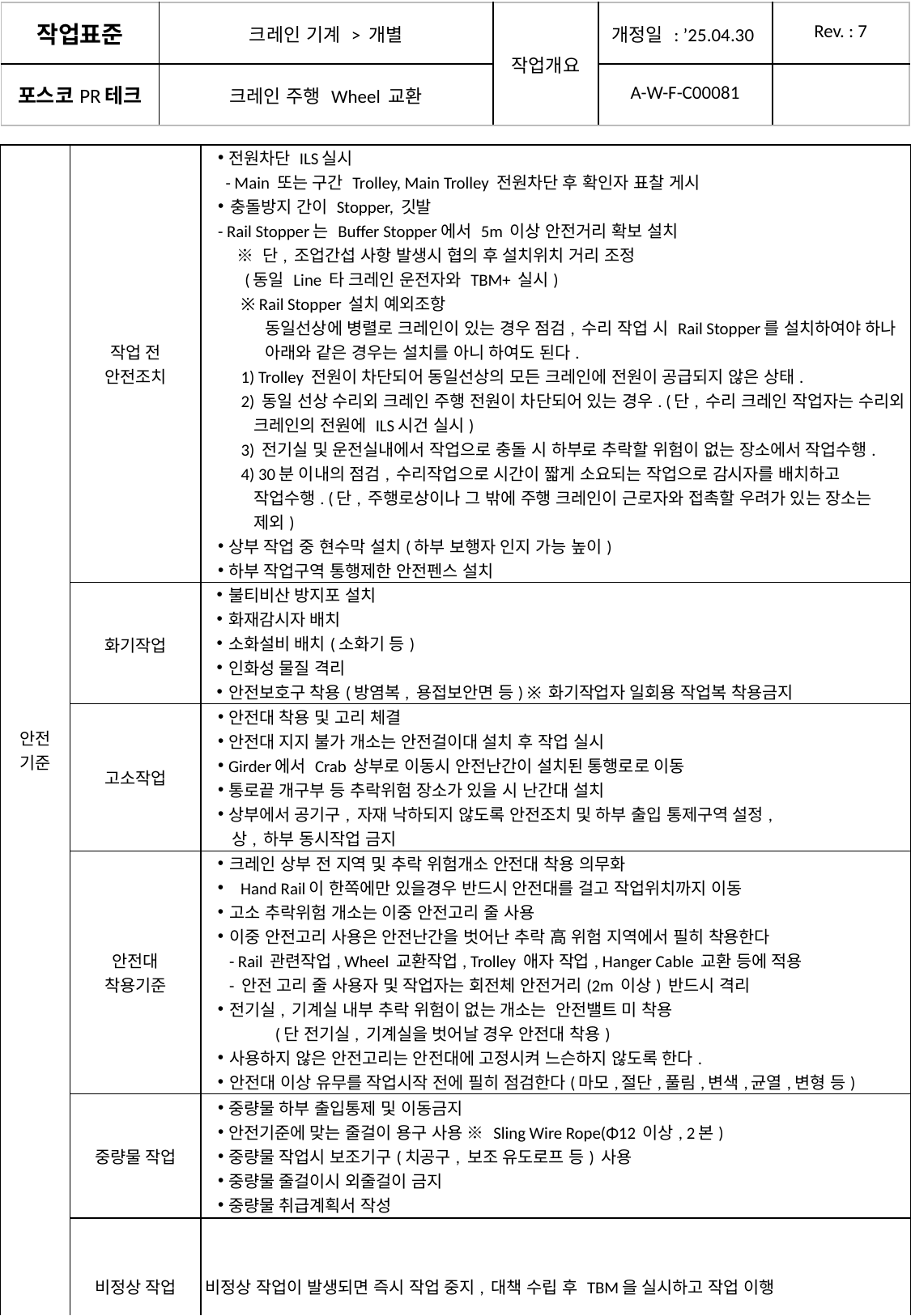

| 안전 기준 | 작업 전 안전조치 | 전원차단 ILS실시 - Main 또는 구간 Trolley, Main Trolley 전원차단 후 확인자 표찰 게시 충돌방지 간이 Stopper, 깃발 - Rail Stopper는 Buffer Stopper에서 5m 이상 안전거리 확보 설치 ※ 단, 조업간섭 사항 발생시 협의 후 설치위치 거리 조정 (동일 Line 타 크레인 운전자와 TBM+ 실시) ※ Rail Stopper 설치 예외조항 동일선상에 병렬로 크레인이 있는 경우 점검, 수리 작업 시 Rail Stopper를 설치하여야 하나 아래와 같은 경우는 설치를 아니 하여도 된다. 1) Trolley 전원이 차단되어 동일선상의 모든 크레인에 전원이 공급되지 않은 상태. ​2) 동일 선상 수리외 크레인 주행 전원이 차단되어 있는 경우. (단, 수리 크레인 작업자는 수리외 크레인의 전원에 ILS시건 실시) 3) 전기실 및 운전실내에서 작업으로 충돌 시 하부로 추락할 위험이 없는 장소에서 작업수행. 4) 30분 이내의 점검, 수리작업으로 시간이 짧게 소요되는 작업으로 감시자를 배치하고 작업수행. (단, 주행로상이나 그 밖에 주행 크레인이 근로자와 접촉할 우려가 있는 장소는 제외) 상부 작업 중 현수막 설치(하부 보행자 인지 가능 높이) 하부 작업구역 통행제한 안전펜스 설치 |
| --- | --- | --- |
|  | 화기작업 | 불티비산 방지포 설치 화재감시자 배치 소화설비 배치(소화기 등) 인화성 물질 격리 안전보호구 착용(방염복, 용접보안면 등) ※ 화기작업자 일회용 작업복 착용금지 |
|  | 고소작업 | 안전대 착용 및 고리 체결 안전대 지지 불가 개소는 안전걸이대 설치 후 작업 실시 Girder에서 Crab 상부로 이동시 안전난간이 설치된 통행로로 이동 통로끝 개구부 등 추락위험 장소가 있을 시 난간대 설치 상부에서 공기구, 자재 낙하되지 않도록 안전조치 및 하부 출입 통제구역 설정, 상, 하부 동시작업 금지 |
|  | 안전대 착용기준 | 크레인 상부 전 지역 및 추락 위험개소 안전대 착용 의무화 Hand Rail이 한쪽에만 있을경우 반드시 안전대를 걸고 작업위치까지 이동 고소 추락위험 개소는 이중 안전고리 줄 사용 이중 안전고리 사용은 안전난간을 벗어난 추락 高 위험 지역에서 필히 착용한다 - Rail 관련작업, Wheel 교환작업, Trolley 애자 작업, Hanger Cable 교환 등에 적용 - 안전 고리 줄 사용자 및 작업자는 회전체 안전거리(2m 이상) 반드시 격리 전기실, 기계실 내부 추락 위험이 없는 개소는 안전밸트 미 착용 (단 전기실, 기계실을 벗어날 경우 안전대 착용) 사용하지 않은 안전고리는 안전대에 고정시켜 느슨하지 않도록 한다. 안전대 이상 유무를 작업시작 전에 필히 점검한다(마모,절단,풀림,변색,균열,변형 등) |
|  | 중량물 작업 | 중량물 하부 출입통제 및 이동금지 안전기준에 맞는 줄걸이 용구 사용 ※ Sling Wire Rope(Φ12 이상, 2본) 중량물 작업시 보조기구(치공구, 보조 유도로프 등) 사용 중량물 줄걸이시 외줄걸이 금지 중량물 취급계획서 작성 |
|  | 비정상 작업 | 비정상 작업이 발생되면 즉시 작업 중지, 대책 수립 후 TBM을 실시하고 작업 이행 |